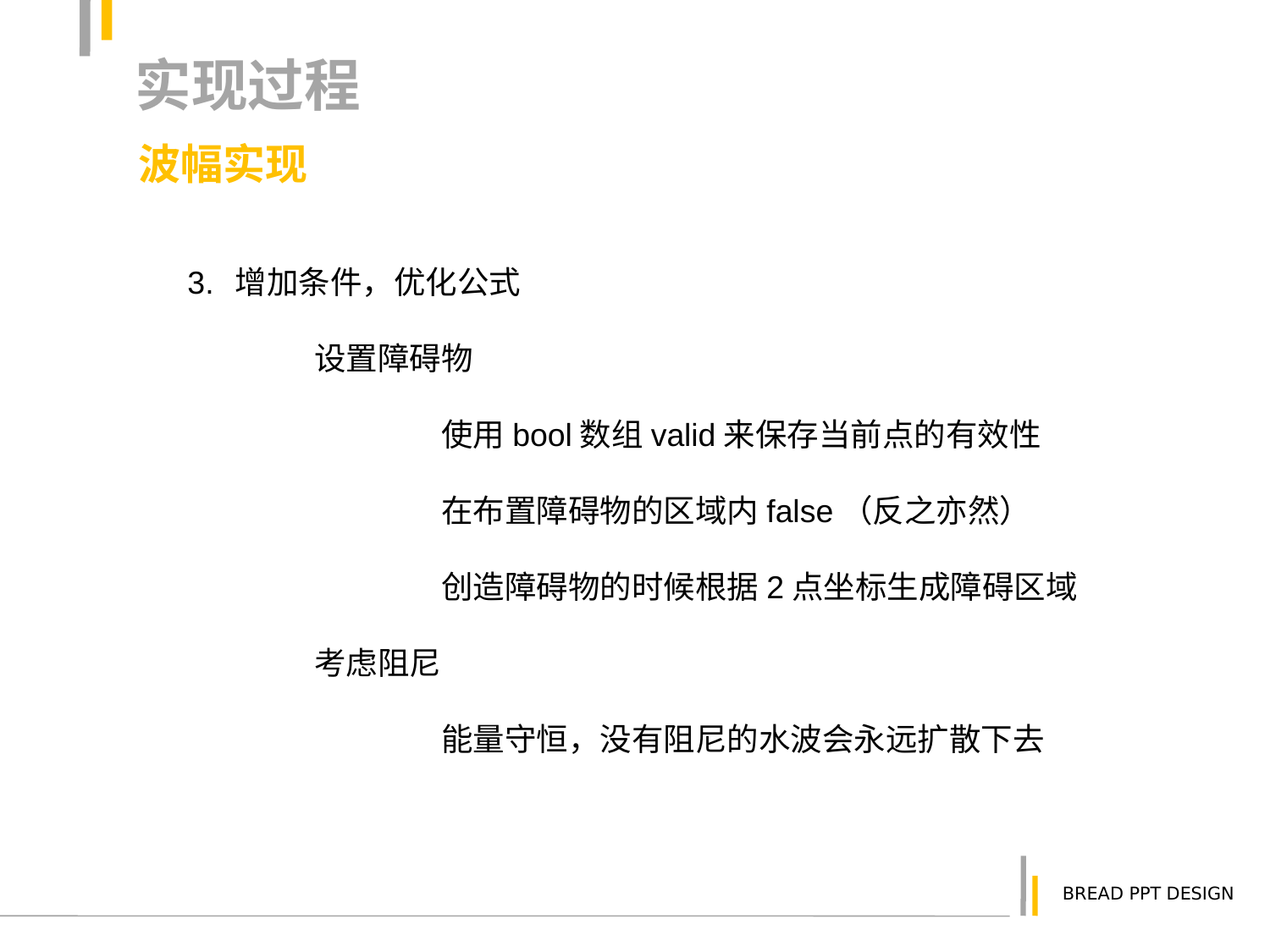

实现过程
波幅实现
增加条件，优化公式
	设置障碍物
		使用bool数组valid来保存当前点的有效性
		在布置障碍物的区域内false（反之亦然）
		创造障碍物的时候根据2点坐标生成障碍区域
	考虑阻尼
		能量守恒，没有阻尼的水波会永远扩散下去